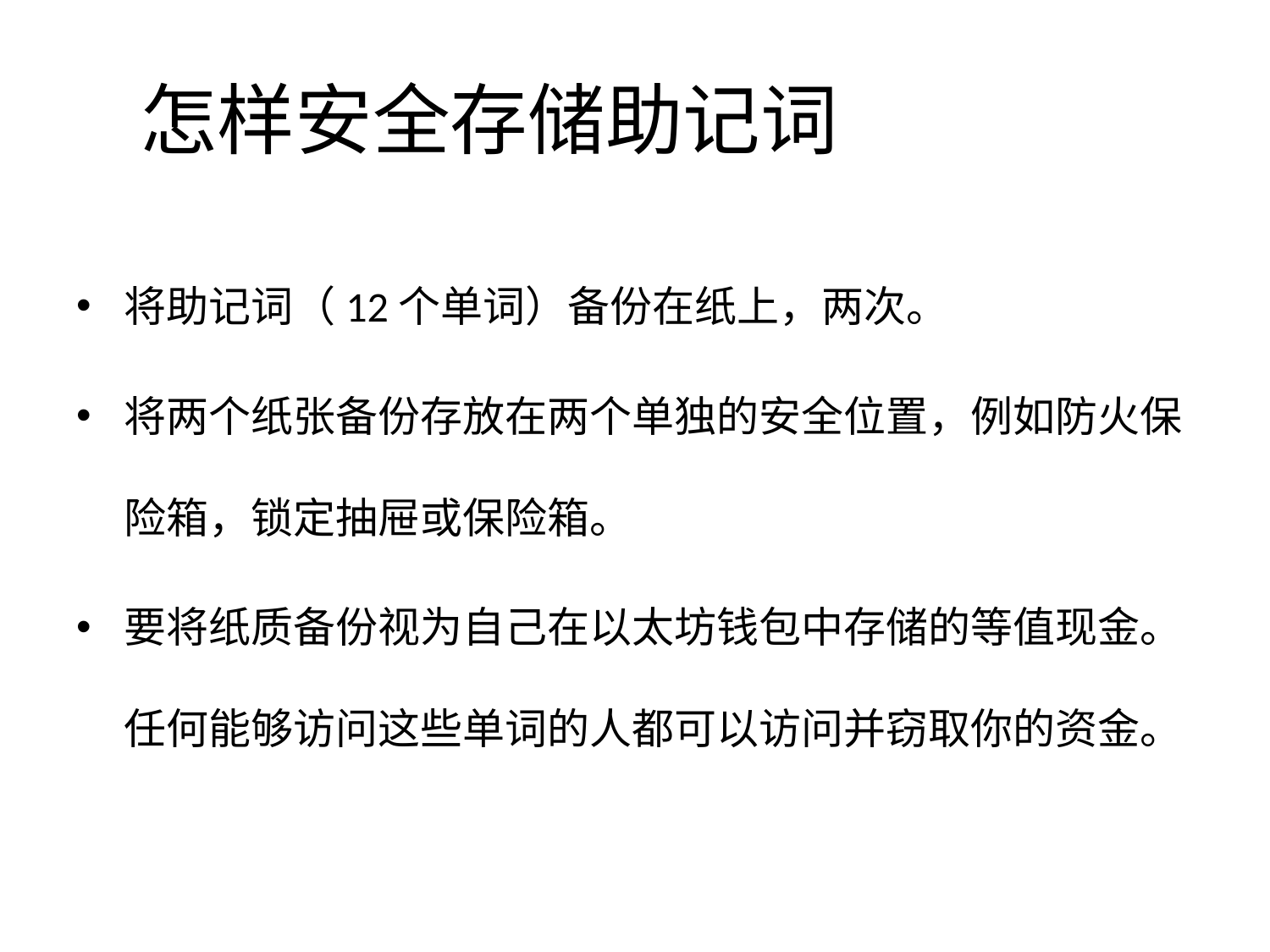

# 怎样安全存储助记词
将助记词（12个单词）备份在纸上，两次。
将两个纸张备份存放在两个单独的安全位置，例如防火保险箱，锁定抽屉或保险箱。
要将纸质备份视为自己在以太坊钱包中存储的等值现金。任何能够访问这些单词的人都可以访问并窃取你的资金。